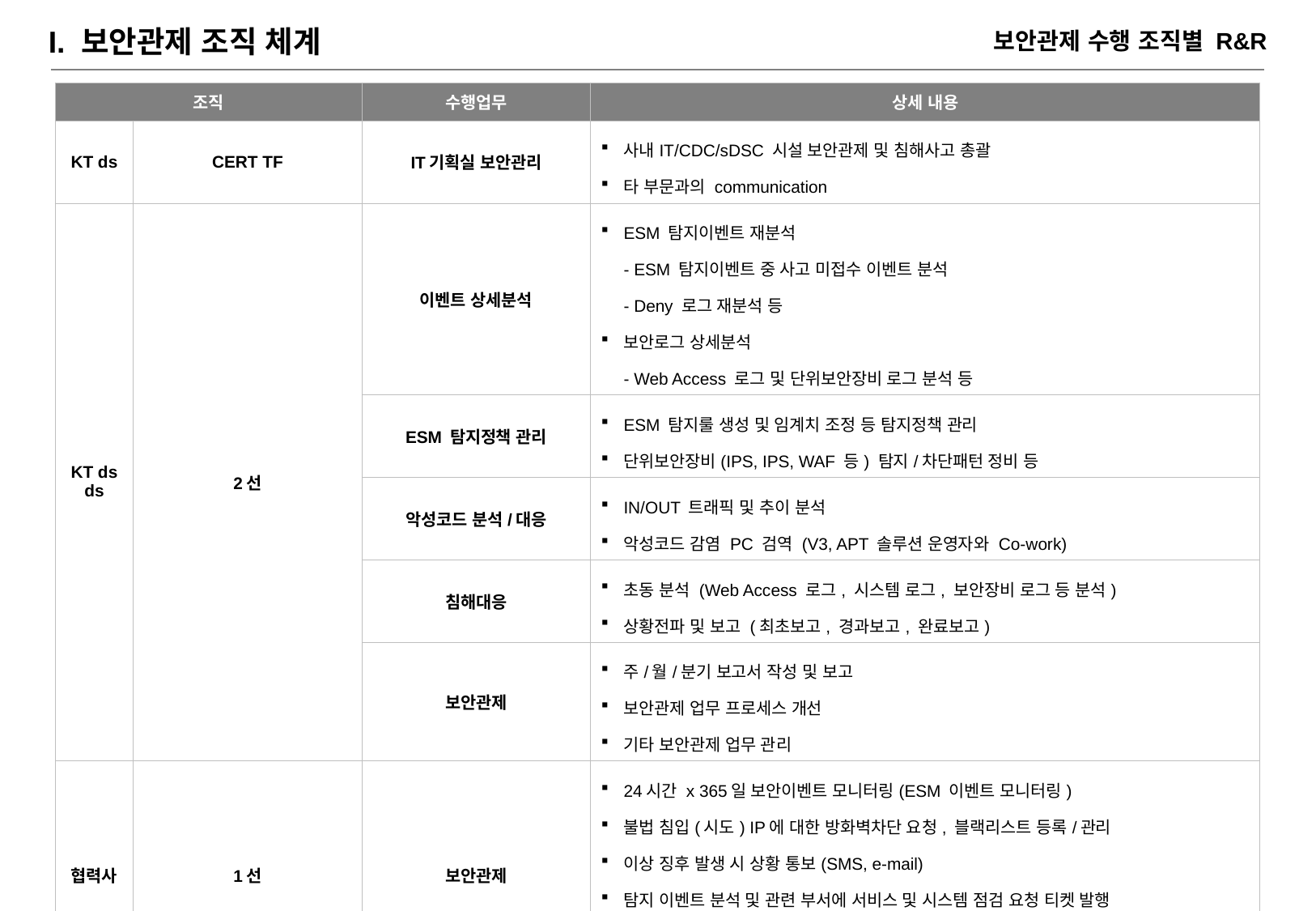

# I. 보안관제 조직 체계
보안관제 수행 조직별 R&R
| 조직 |  | 수행업무 | 상세 내용 |
| --- | --- | --- | --- |
| KT ds | CERT TF | IT기획실 보안관리 | 사내IT/CDC/sDSC 시설 보안관제 및 침해사고 총괄 타 부문과의 communication |
| KT ds ds | 2선 | 이벤트 상세분석 | ESM 탐지이벤트 재분석 - ESM 탐지이벤트 중 사고 미접수 이벤트 분석 - Deny 로그 재분석 등 보안로그 상세분석 - Web Access 로그 및 단위보안장비 로그 분석 등 |
|  |  | ESM 탐지정책 관리 | ESM 탐지룰 생성 및 임계치 조정 등 탐지정책 관리 단위보안장비(IPS, IPS, WAF 등) 탐지/차단패턴 정비 등 |
|  |  | 악성코드 분석/대응 | IN/OUT 트래픽 및 추이 분석 악성코드 감염 PC 검역 (V3, APT 솔루션 운영자와 Co-work) |
|  |  | 침해대응 | 초동 분석 (Web Access 로그, 시스템 로그, 보안장비 로그 등 분석) 상황전파 및 보고 (최초보고, 경과보고, 완료보고) |
|  |  | 보안관제 | 주/월/분기 보고서 작성 및 보고 보안관제 업무 프로세스 개선 기타 보안관제 업무 관리 |
| 협력사 | 1선 | 보안관제 | 24시간 x 365일 보안이벤트 모니터링(ESM 이벤트 모니터링) 불법 침입(시도) IP에 대한 방화벽차단 요청, 블랙리스트 등록/관리 이상 징후 발생 시 상황 통보(SMS, e-mail) 탐지 이벤트 분석 및 관련 부서에 서비스 및 시스템 점검 요청 티켓 발행 보안관제 일일보고서 작성 1선 업무 및 침해대응 이력 관리 |
4